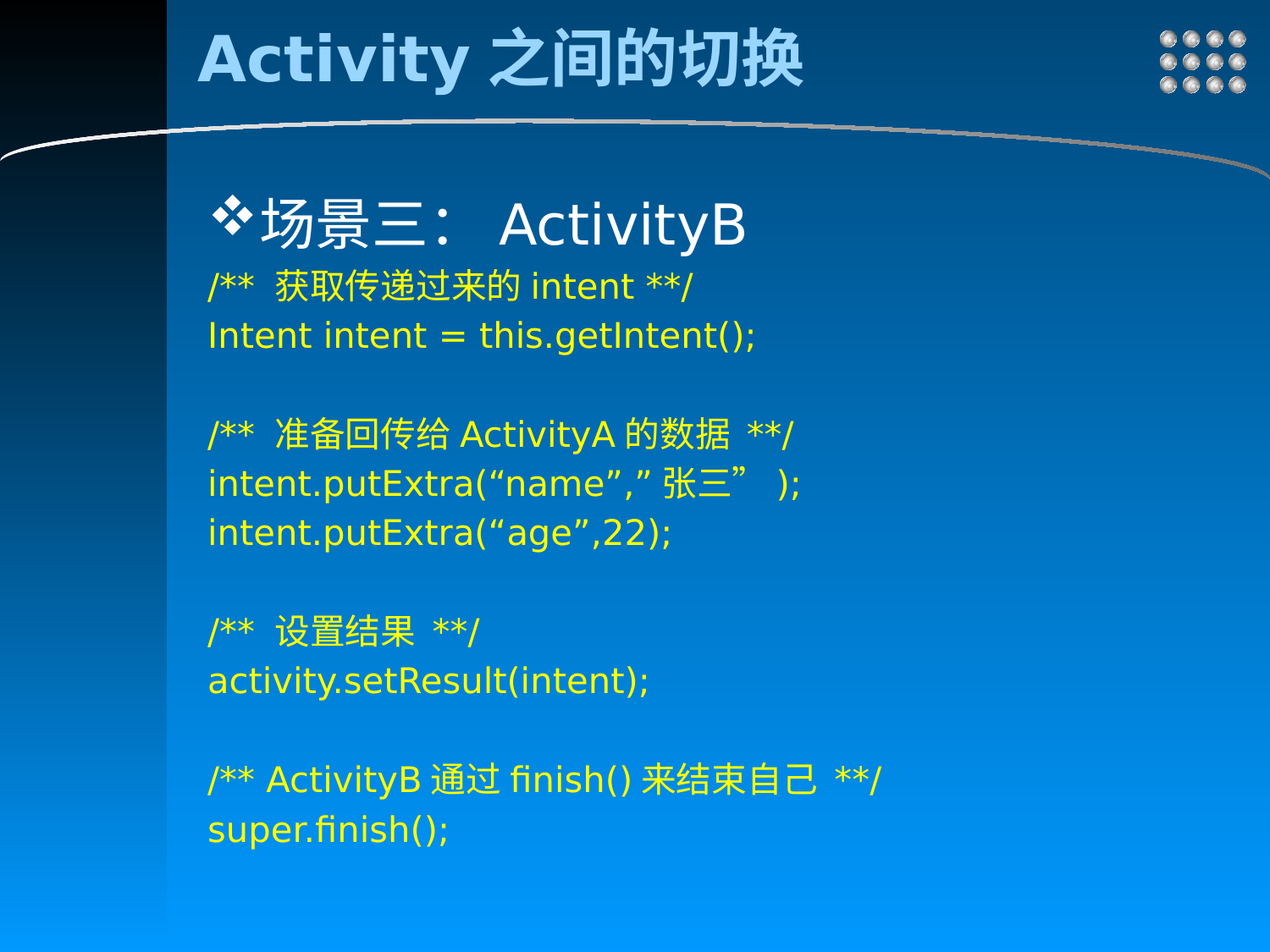

# Activity之间的切换
场景三：ActivityB
/** 获取传递过来的intent **/
Intent intent = this.getIntent();

/** 准备回传给ActivityA的数据 **/
intent.putExtra(“name”,”张三”);
intent.putExtra(“age”,22);

/** 设置结果 **/
activity.setResult(intent);

/** ActivityB通过finish()来结束自己 **/
super.finish();